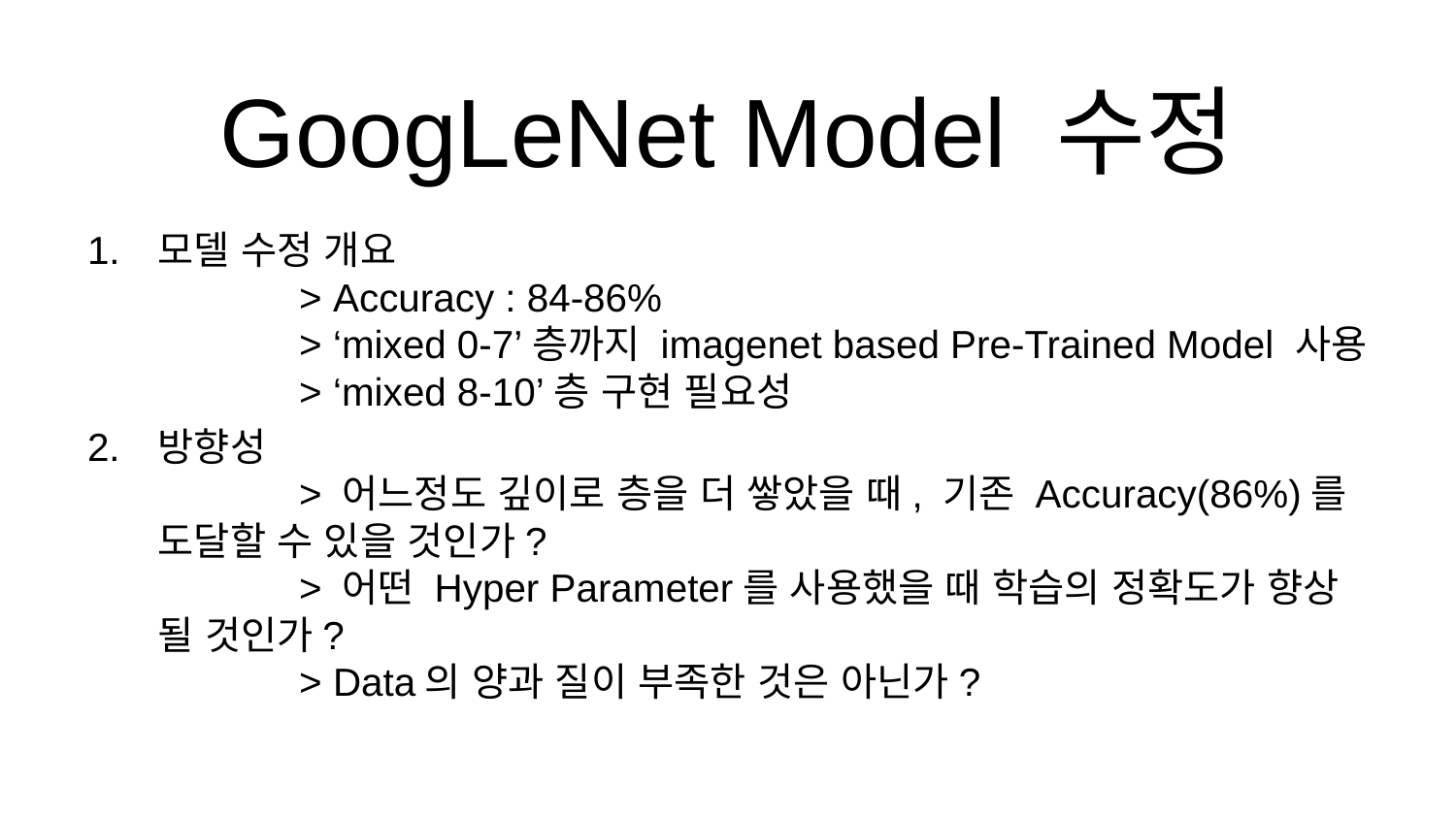

GoogLeNet Model 수정
모델 수정 개요
	> Accuracy : 84-86%
	> ‘mixed 0-7’층까지 imagenet based Pre-Trained Model 사용
	> ‘mixed 8-10’층 구현 필요성
방향성
	> 어느정도 깊이로 층을 더 쌓았을 때, 기존 Accuracy(86%)를 도달할 수 있을 것인가?
	> 어떤 Hyper Parameter를 사용했을 때 학습의 정확도가 향상 될 것인가?
	> Data의 양과 질이 부족한 것은 아닌가?